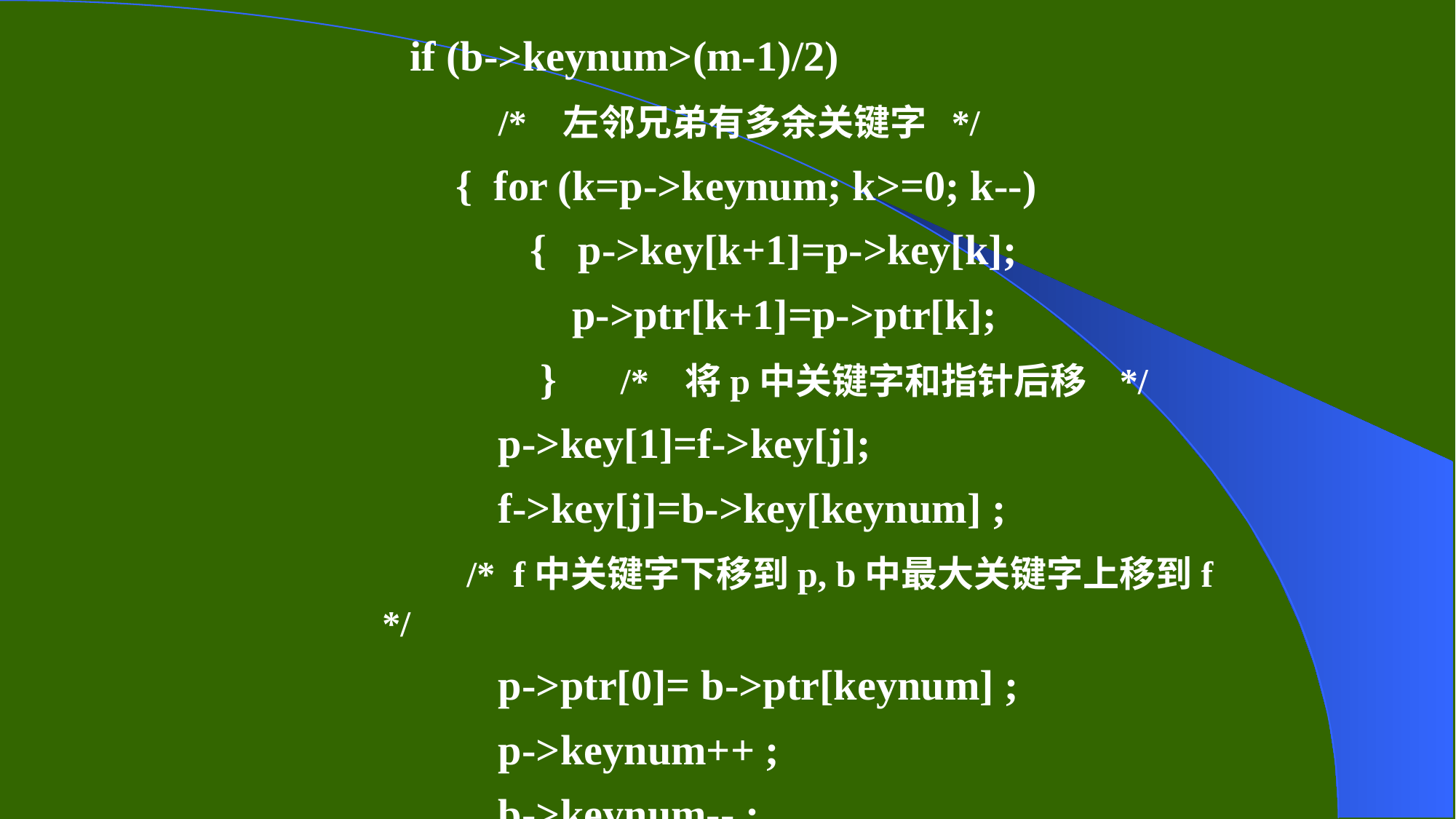

if (b->keynum>(m-1)/2)
           /*   左邻兄弟有多余关键字  */
       {  for (k=p->keynum; k>=0; k--)
              {   p->key[k+1]=p->key[k];
                  p->ptr[k+1]=p->ptr[k];
               }      /*   将p中关键字和指针后移   */
           p->key[1]=f->key[j];
           f->key[j]=b->key[keynum] ;
        /*  f中关键字下移到p, b中最大关键字上移到f  */
           p->ptr[0]= b->ptr[keynum] ;
           p->keynum++ ;
           b->keynum-- ;